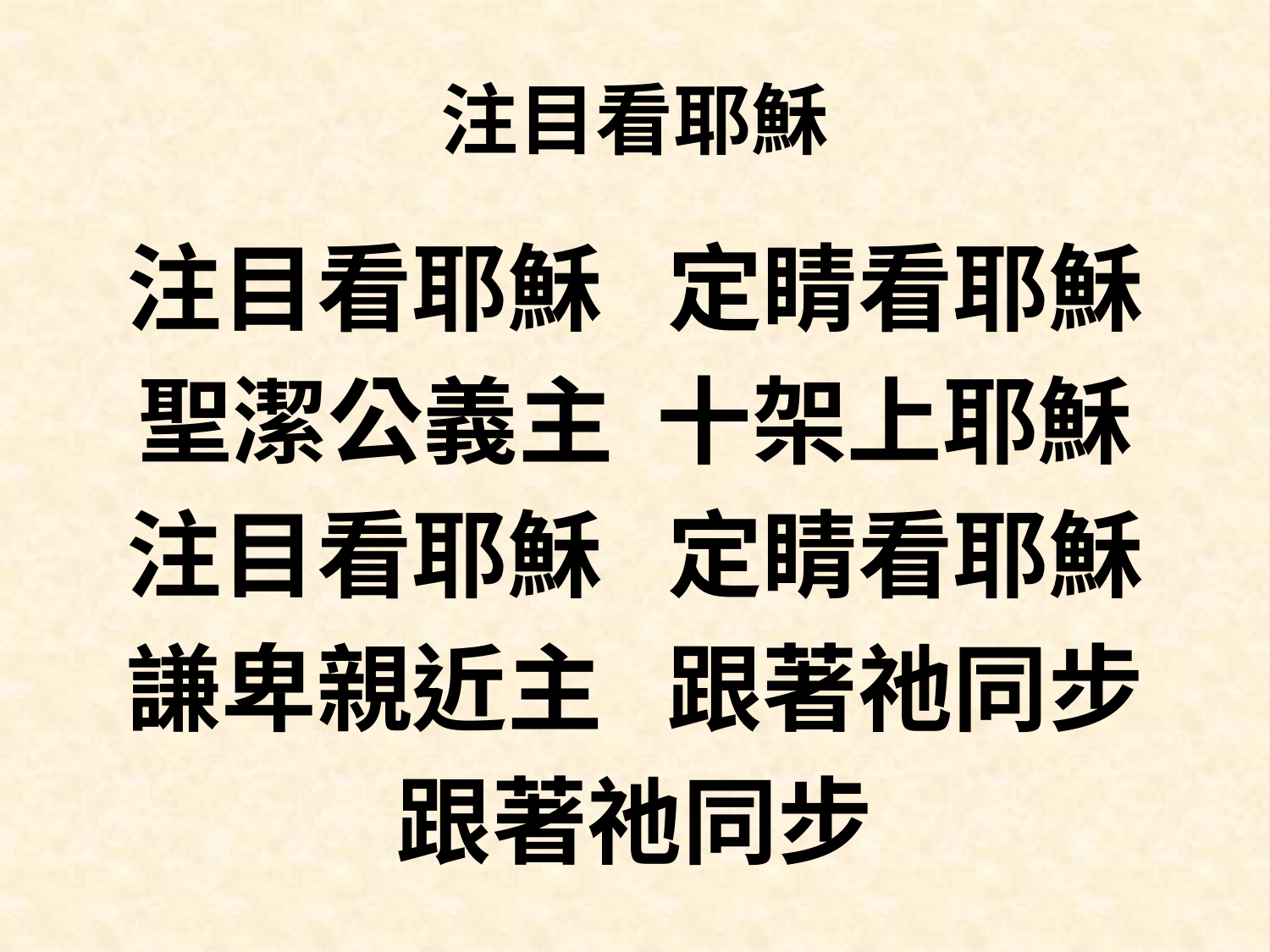

# 注目看耶穌
注目看耶穌   定睛看耶穌
聖潔公義主  十架上耶穌
注目看耶穌   定睛看耶穌
謙卑親近主   跟著祂同步
跟著祂同步